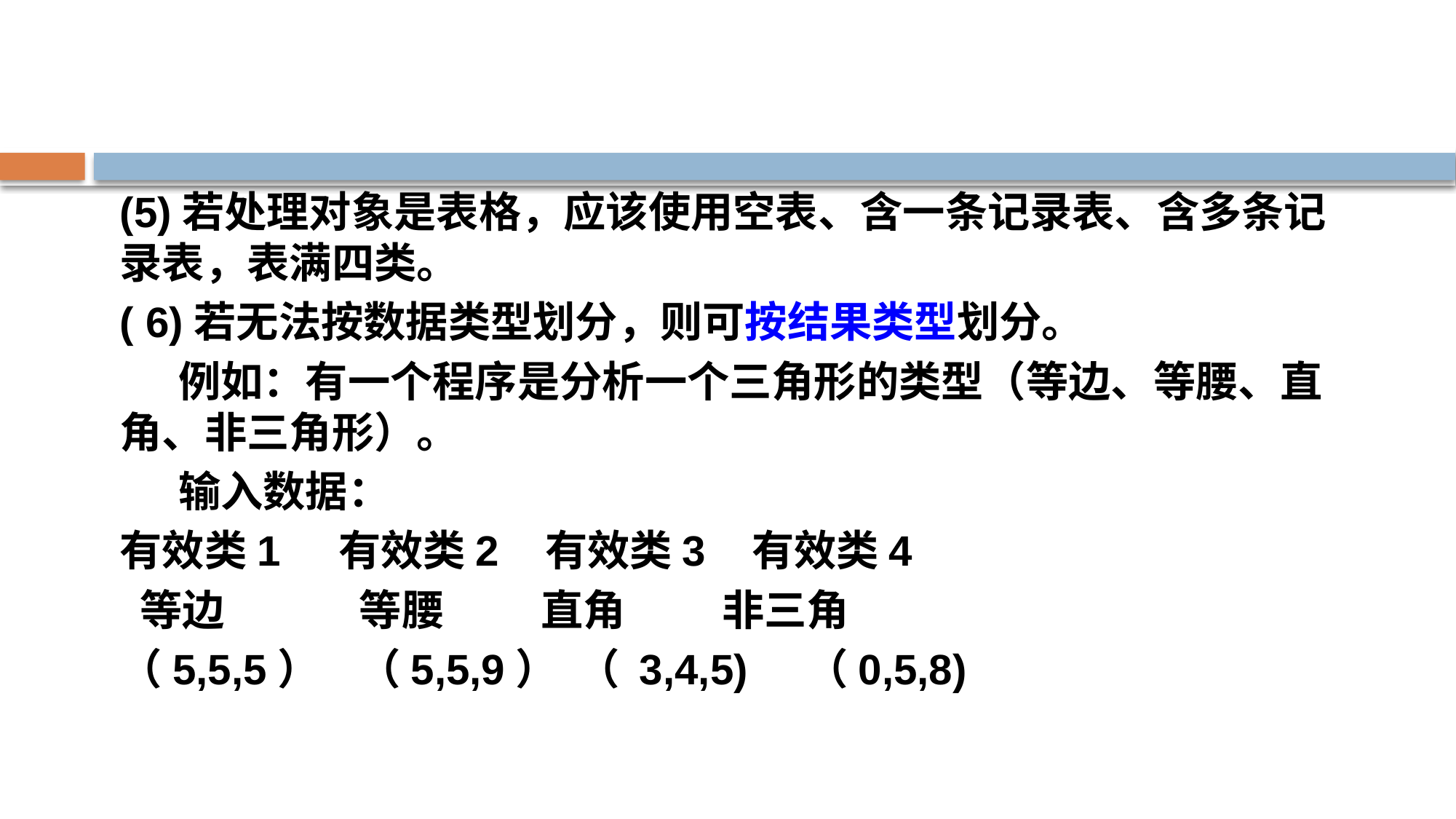

(5)若处理对象是表格，应该使用空表、含一条记录表、含多条记录表，表满四类。
( 6)若无法按数据类型划分，则可按结果类型划分。
     例如：有一个程序是分析一个三角形的类型（等边、等腰、直角、非三角形）。
     输入数据：
有效类1    有效类2   有效类3   有效类4
 等边              等腰          直角          非三角
（5,5,5）    （5,5,9）  （ 3,4,5)    （0,5,8)